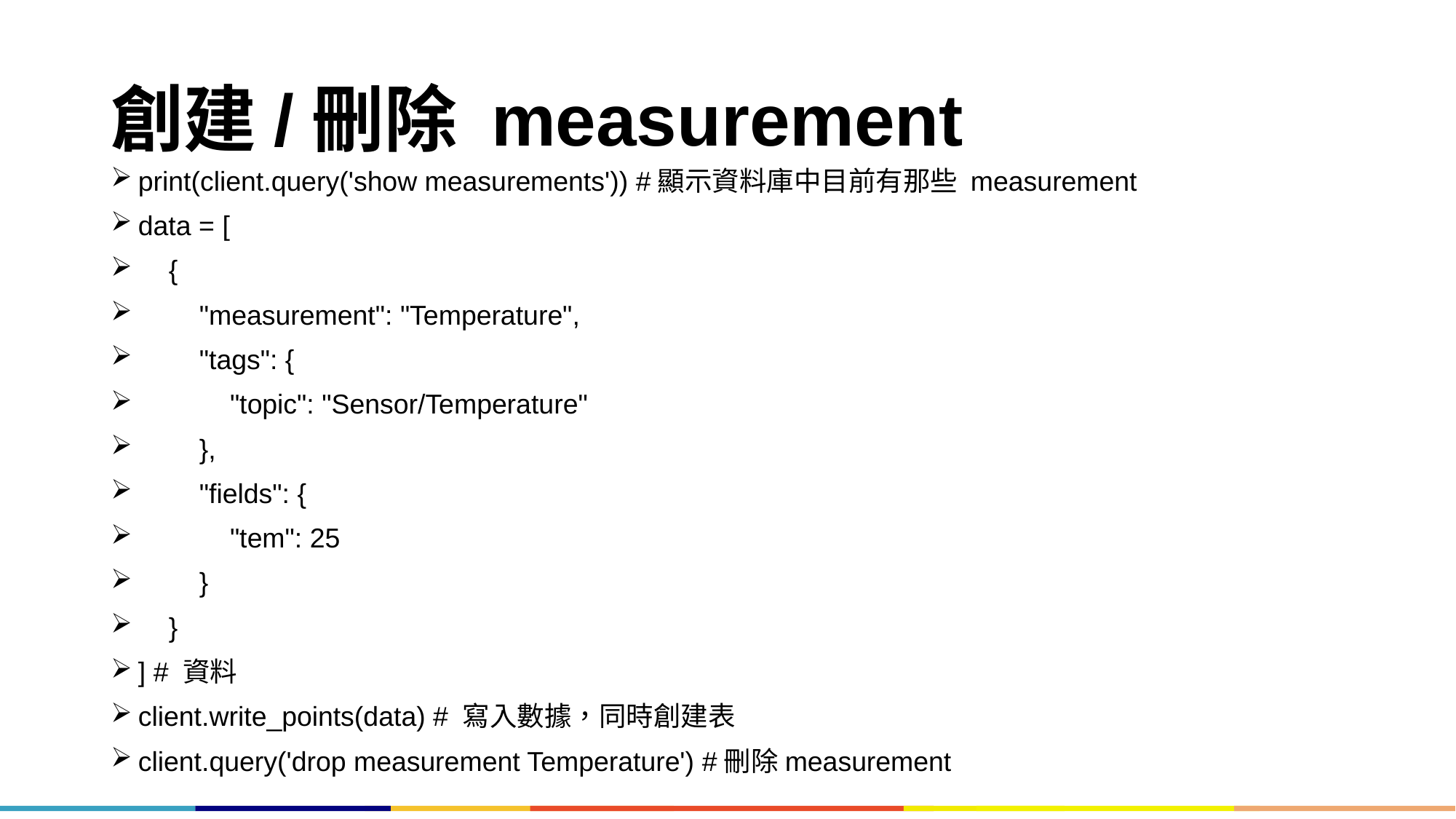

# 創建/刪除 measurement
print(client.query('show measurements')) #顯示資料庫中目前有那些 measurement
data = [
    {
        "measurement": "Temperature",
        "tags": {
            "topic": "Sensor/Temperature"
        },
        "fields": {
            "tem": 25
        }
    }
] # 資料
client.write_points(data) # 寫入數據，同時創建表
client.query('drop measurement Temperature') #刪除measurement